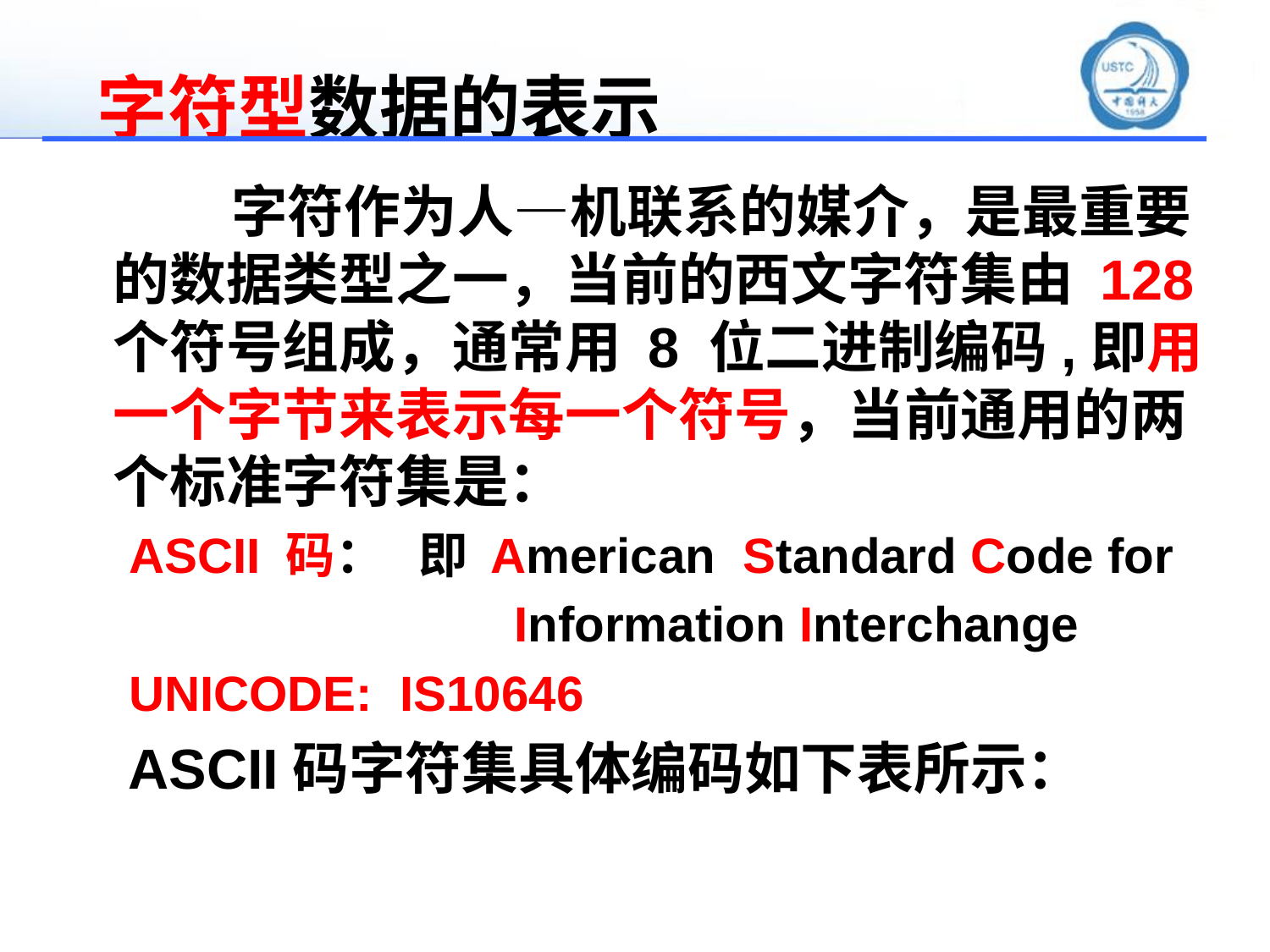

# 字符型数据的表示

            字符作为人—机联系的媒介，是最重要的数据类型之一，当前的西文字符集由 128 个符号组成，通常用 8 位二进制编码,即用一个字节来表示每一个符号，当前通用的两个标准字符集是：
ASCII 码：   即 American  Standard Code for
                            Information Interchange
UNICODE:  IS10646
    ASCII码字符集具体编码如下表所示：